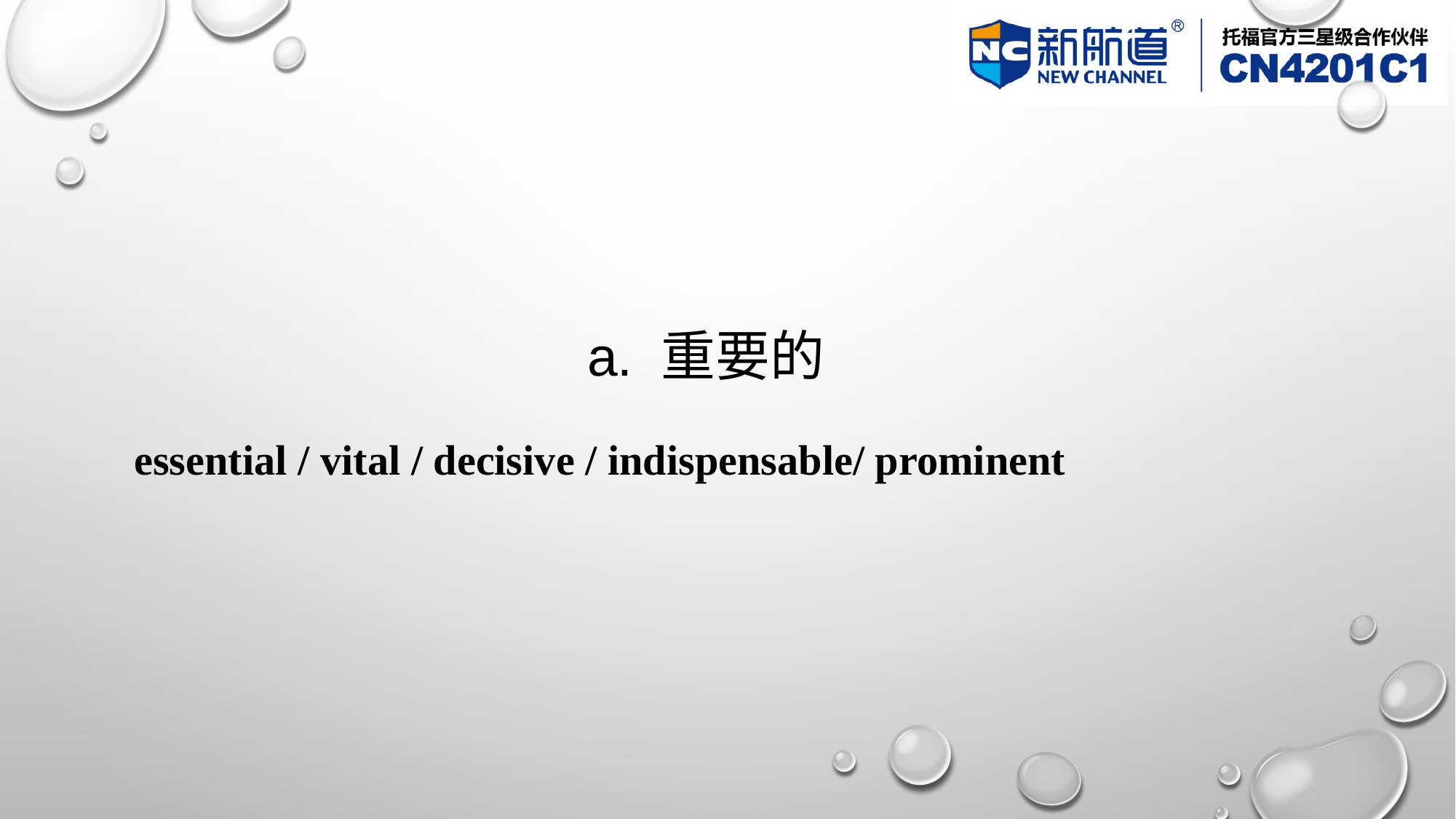

#
a. 重要的
essential / vital / decisive / indispensable/ prominent